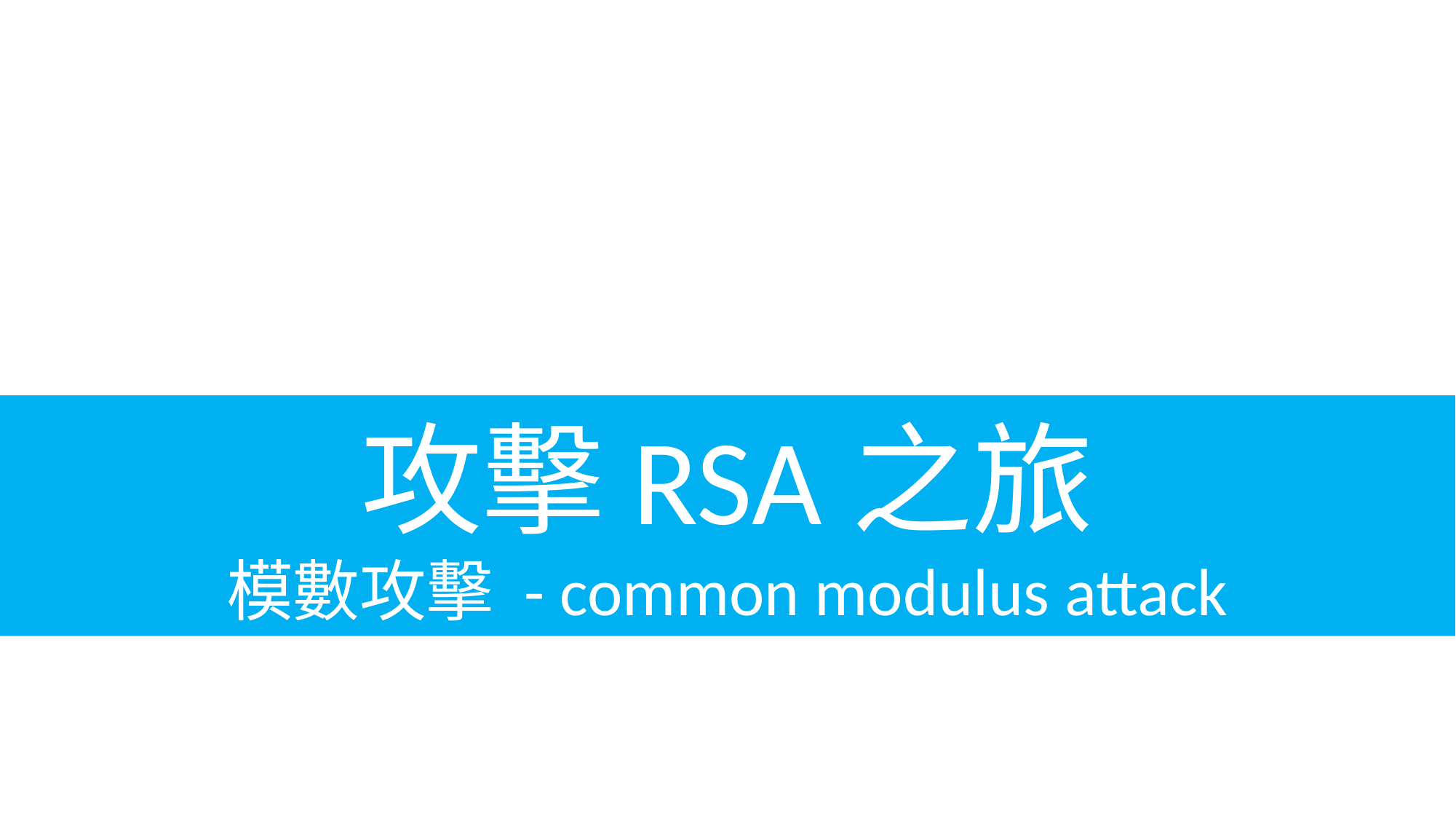

#
攻擊RSA之旅
模數攻擊 - common modulus attack